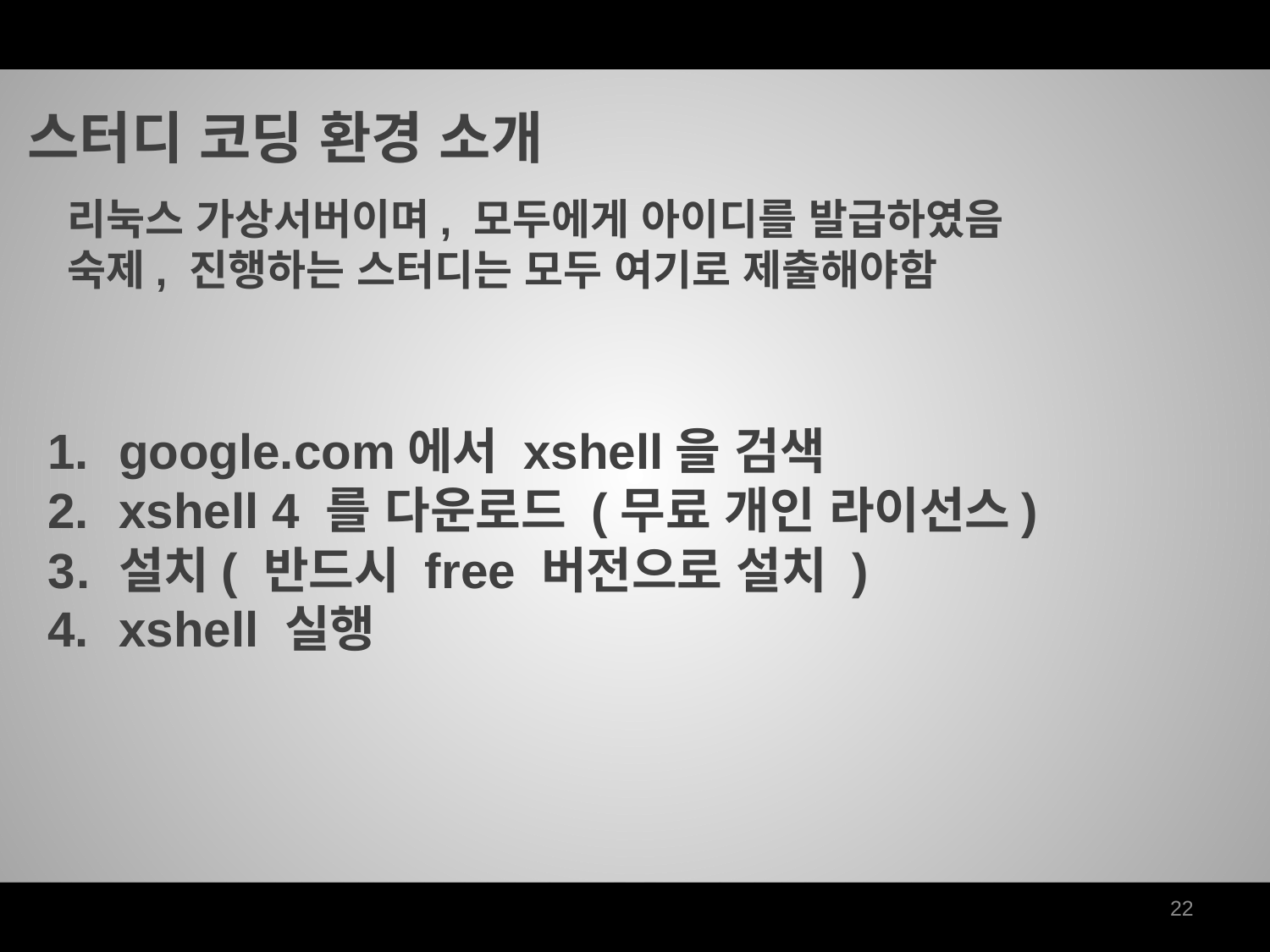

스터디 코딩 환경 소개
리눅스 가상서버이며, 모두에게 아이디를 발급하였음
숙제, 진행하는 스터디는 모두 여기로 제출해야함
google.com에서 xshell을 검색
xshell 4 를 다운로드 (무료 개인 라이선스)
설치( 반드시 free 버전으로 설치 )
xshell 실행
22